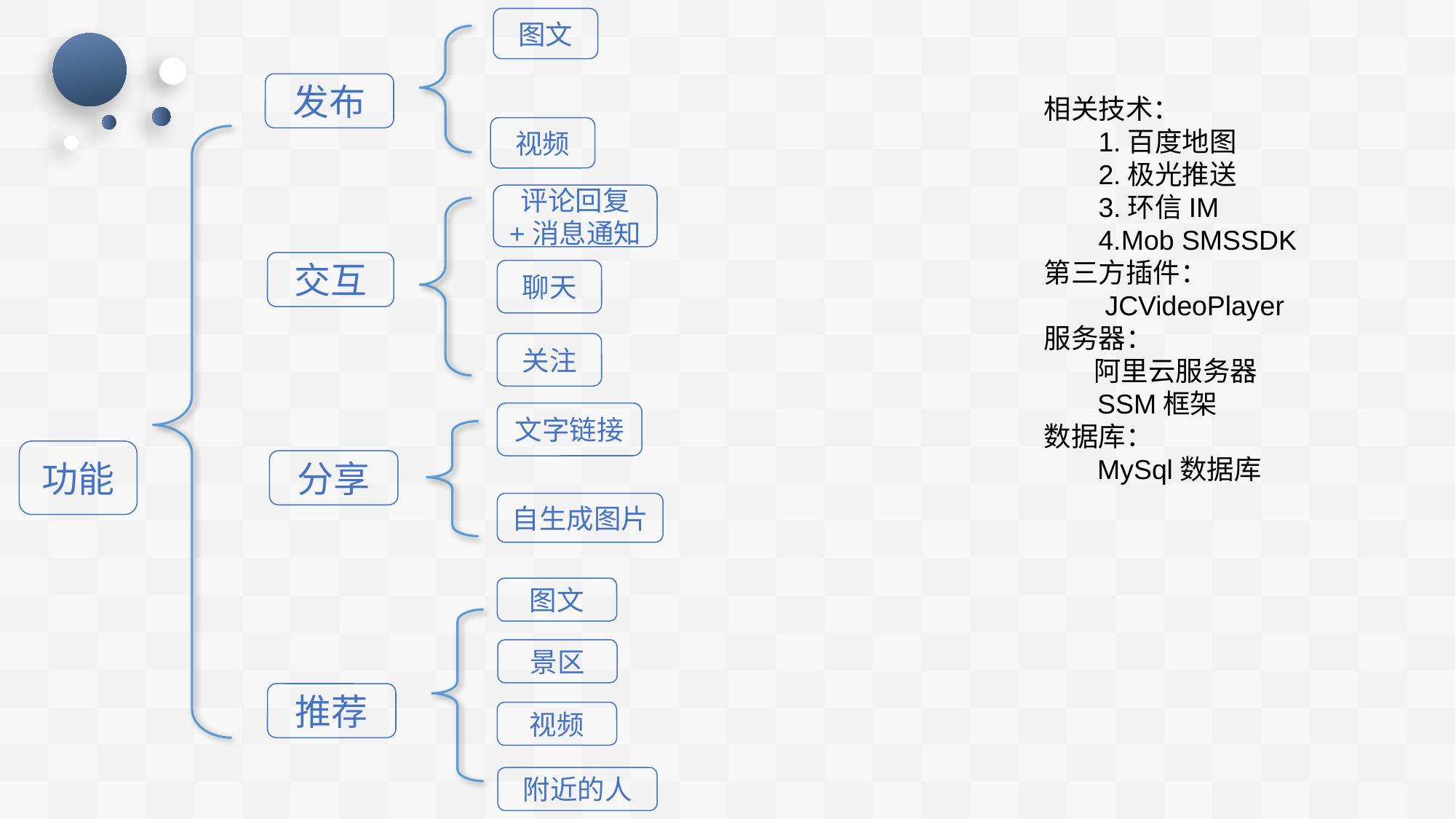

图文

发布
相关技术：
1.百度地图
2.极光推送
3.环信IM
4.Mob SMSSDK
第三方插件：
        JCVideoPlayer
服务器：
       阿里云服务器
       SSM框架
数据库：
       MySql数据库

视频

评论回复
+消息通知

交互
聊天
关注
文字链接

功能
分享
自生成图片
图文

景区
推荐
视频
附近的人